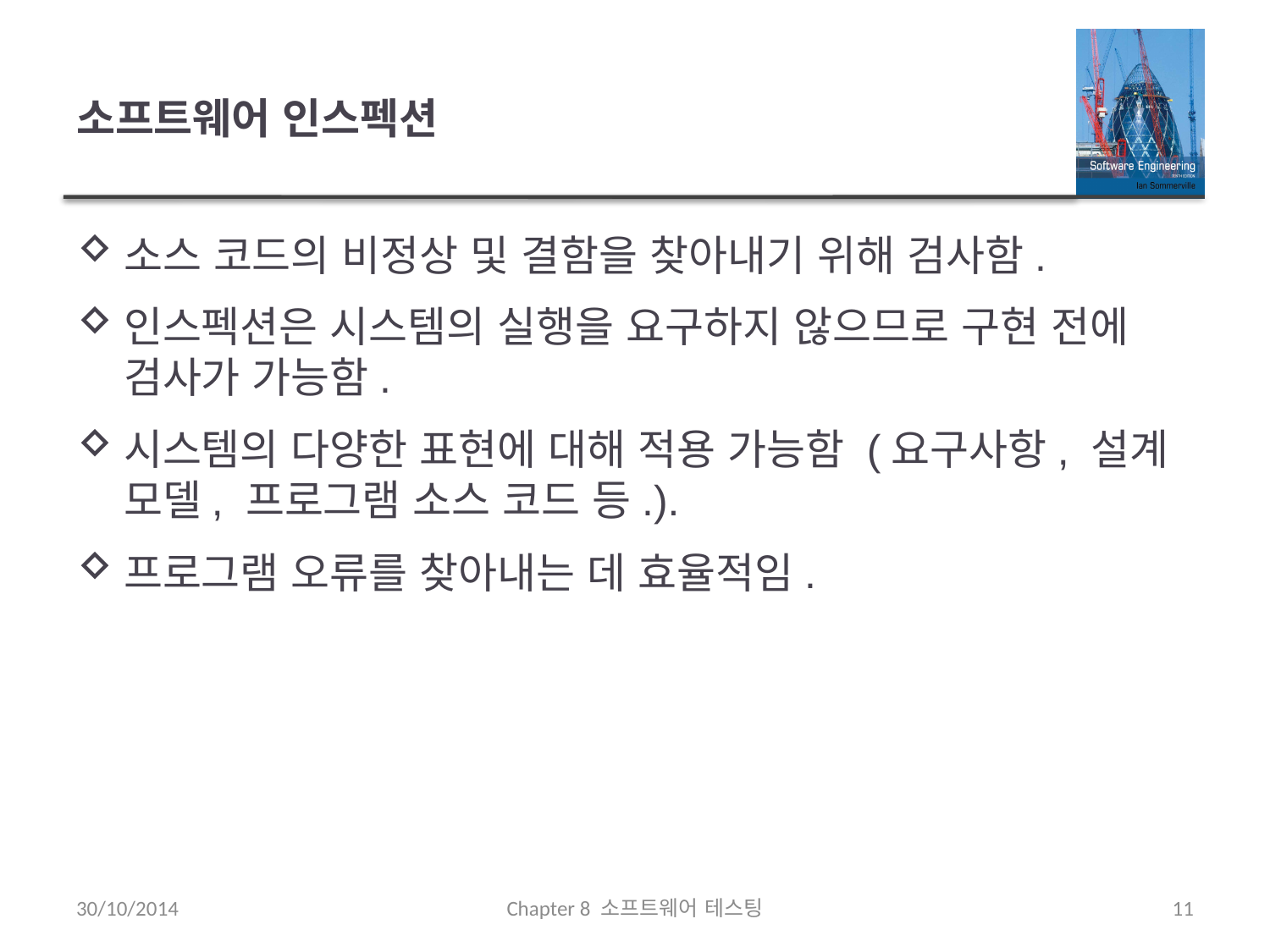

# 소프트웨어 인스펙션
소스 코드의 비정상 및 결함을 찾아내기 위해 검사함.
인스펙션은 시스템의 실행을 요구하지 않으므로 구현 전에 검사가 가능함.
시스템의 다양한 표현에 대해 적용 가능함 (요구사항, 설계 모델, 프로그램 소스 코드 등.).
프로그램 오류를 찾아내는 데 효율적임.
30/10/2014
Chapter 8 소프트웨어 테스팅
11